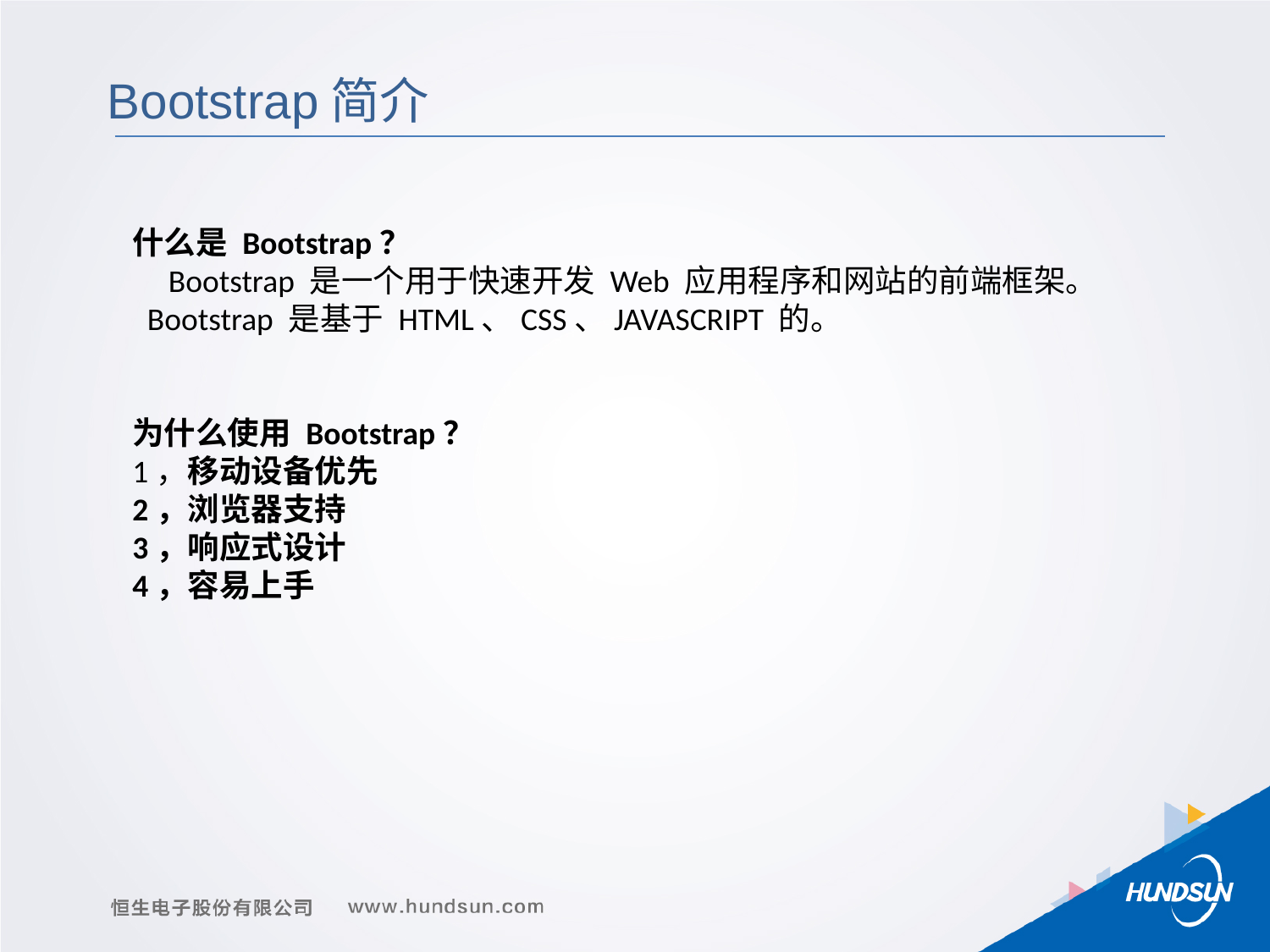

Bootstrap简介
什么是 Bootstrap？
     Bootstrap 是一个用于快速开发 Web 应用程序和网站的前端框架。   Bootstrap 是基于 HTML、CSS、JAVASCRIPT 的。

为什么使用 Bootstrap？
1，移动设备优先
2，浏览器支持
3，响应式设计
4，容易上手